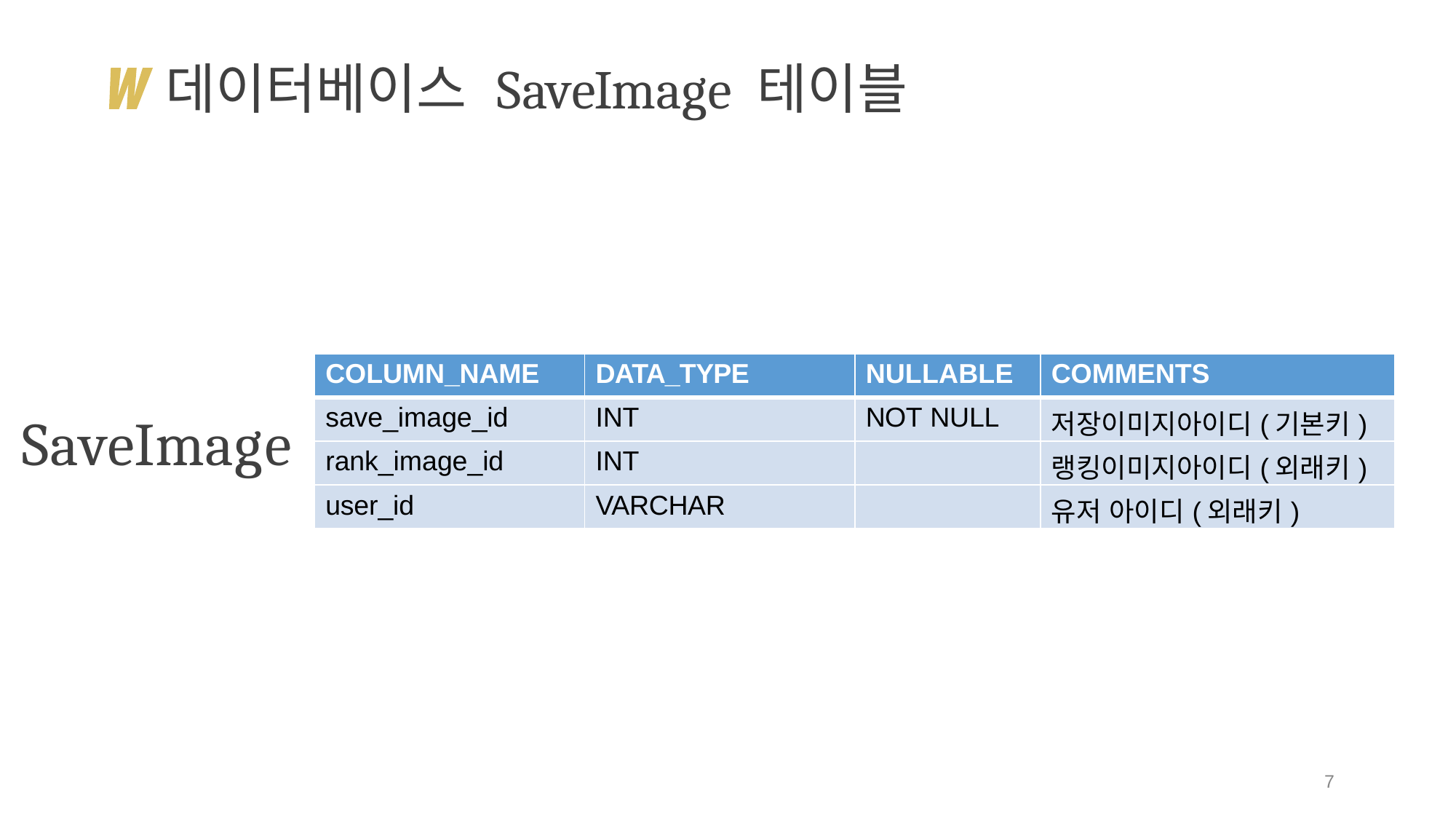

# 데이터베이스 SaveImage 테이블

| COLUMN\_NAME | DATA\_TYPE | NULLABLE | COMMENTS |
| --- | --- | --- | --- |
| save\_image\_id | INT | NOT NULL | 저장이미지아이디(기본키) |
| rank\_image\_id | INT |  | 랭킹이미지아이디(외래키) |
| user\_id | VARCHAR |  | 유저 아이디(외래키) |
SaveImage
7